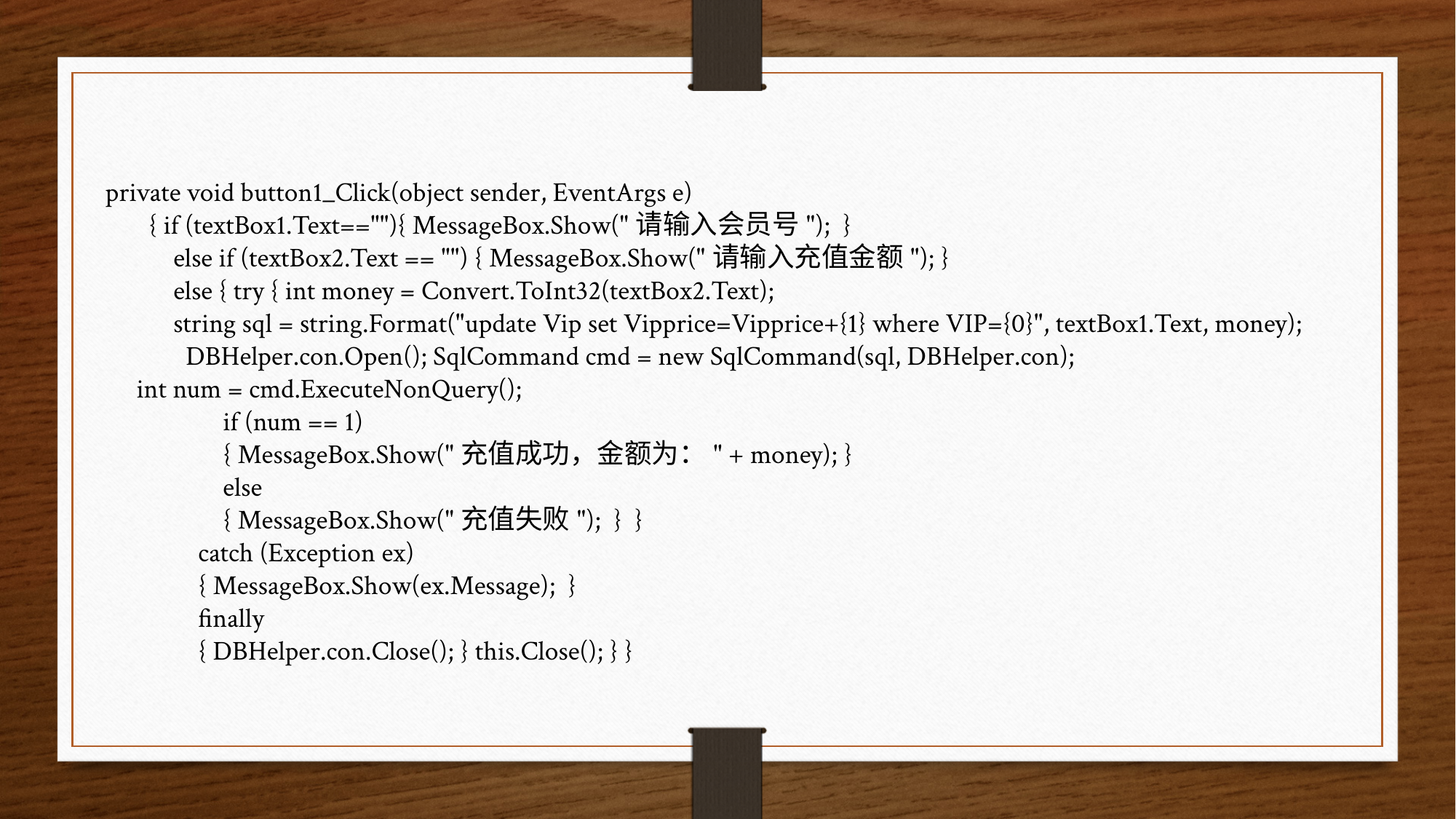

private void button1_Click(object sender, EventArgs e)
        { if (textBox1.Text==""){ MessageBox.Show("请输入会员号");  }
            else if (textBox2.Text == "") { MessageBox.Show("请输入充值金额"); }
            else { try { int money = Convert.ToInt32(textBox2.Text);
            string sql = string.Format("update Vip set Vipprice=Vipprice+{1} where VIP={0}", textBox1.Text, money);
              DBHelper.con.Open(); SqlCommand cmd = new SqlCommand(sql, DBHelper.con);
      int num = cmd.ExecuteNonQuery();
                    if (num == 1)
                    { MessageBox.Show("充值成功，金额为：" + money); }
                    else
                    { MessageBox.Show("充值失败");  }  }
                catch (Exception ex)
                { MessageBox.Show(ex.Message);  }
                finally
                { DBHelper.con.Close(); } this.Close(); } }